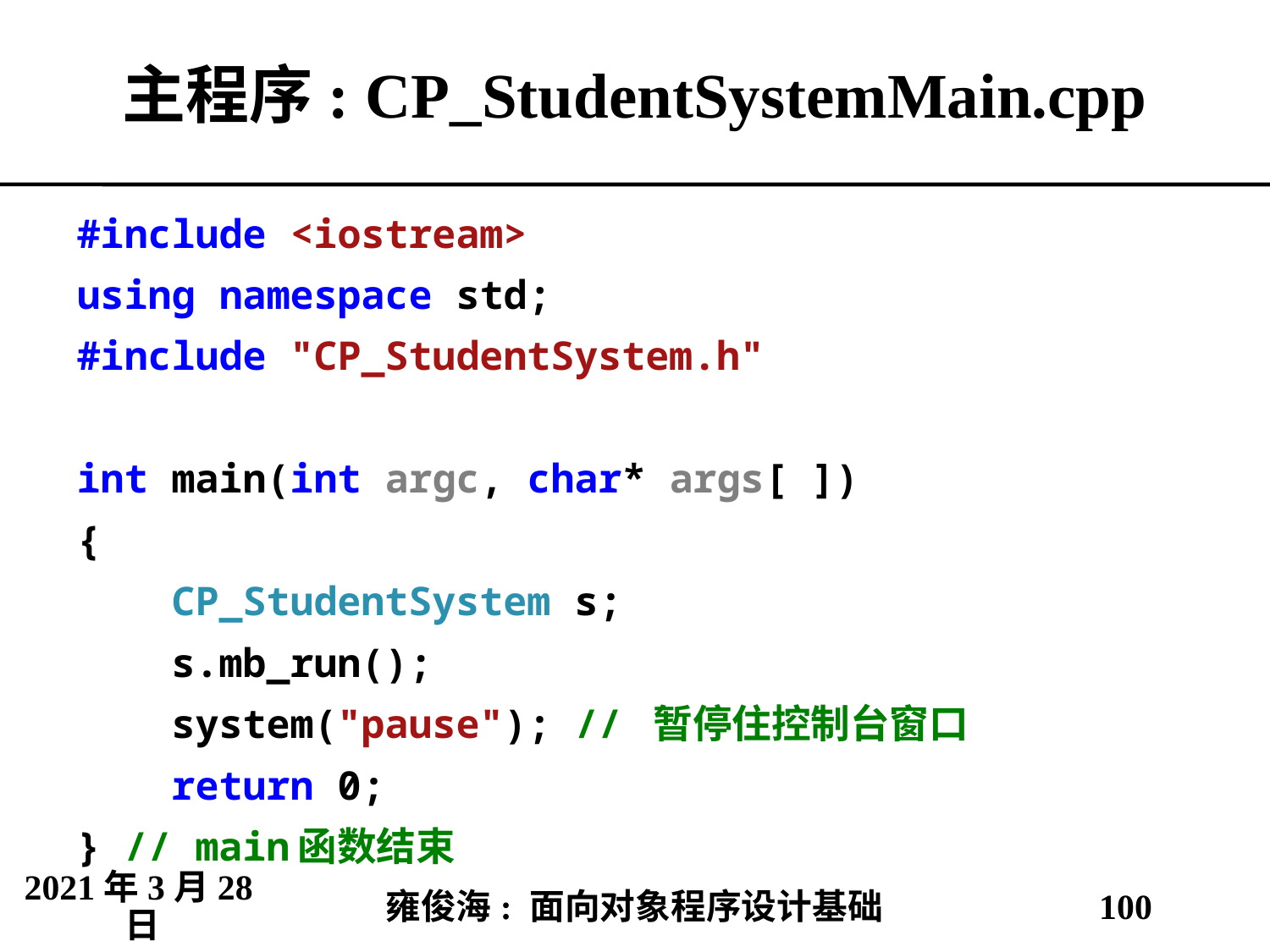

# 主程序: CP_StudentSystemMain.cpp

#include <iostream>
using namespace std;
#include "CP_StudentSystem.h"

int main(int argc, char* args[ ])
{
    CP_StudentSystem s;
    s.mb_run();
    system("pause"); // 暂停住控制台窗口
    return 0;
} // main函数结束
2021年3月28日
雍俊海: 面向对象程序设计基础
100